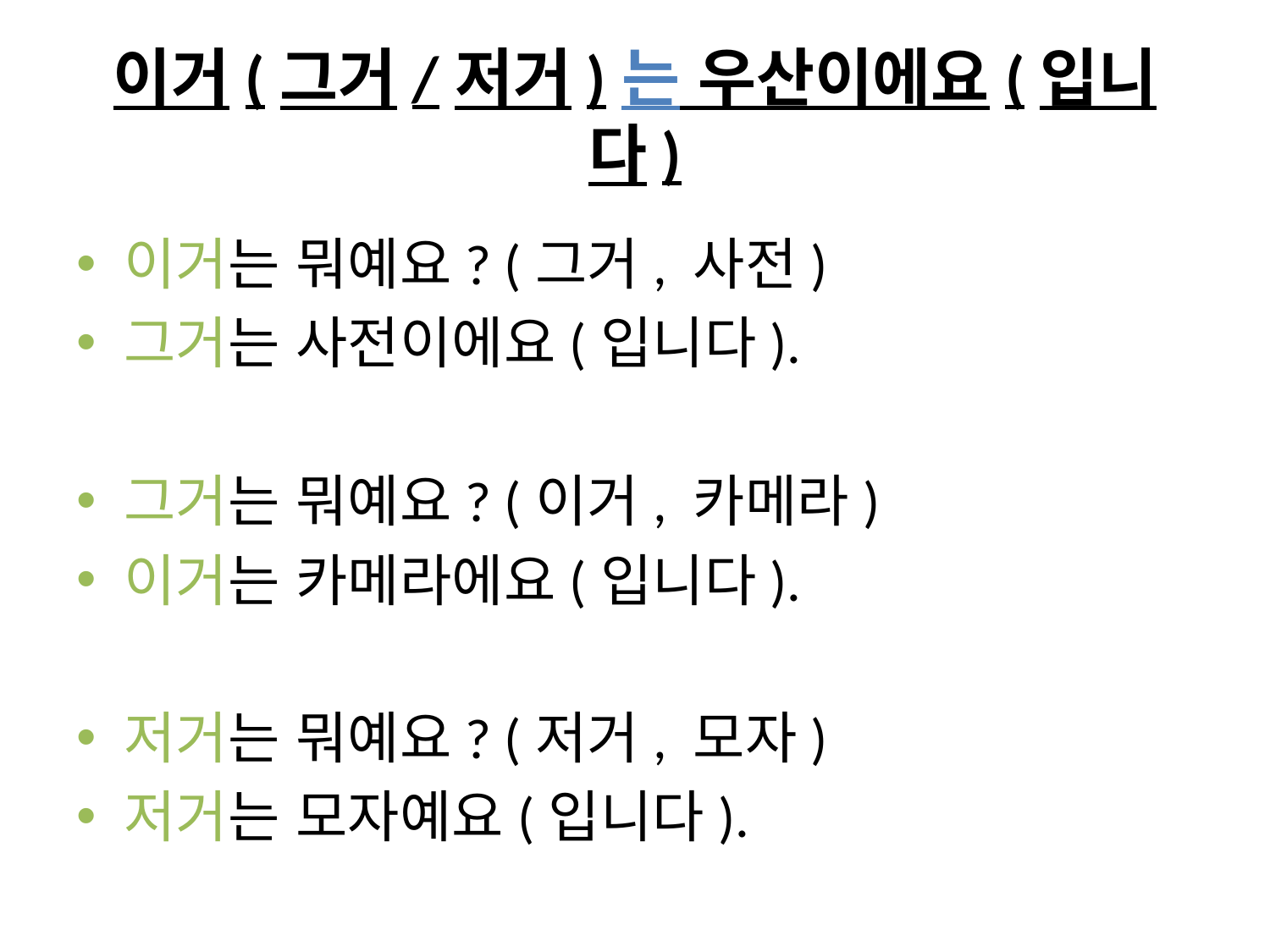

# 이거(그거/저거)는 우산이에요(입니다)
이거는 뭐예요? (그거, 사전)
그거는 사전이에요(입니다).

그거는 뭐예요? (이거, 카메라)
이거는 카메라에요(입니다).

저거는 뭐예요? (저거, 모자)
저거는 모자예요(입니다).